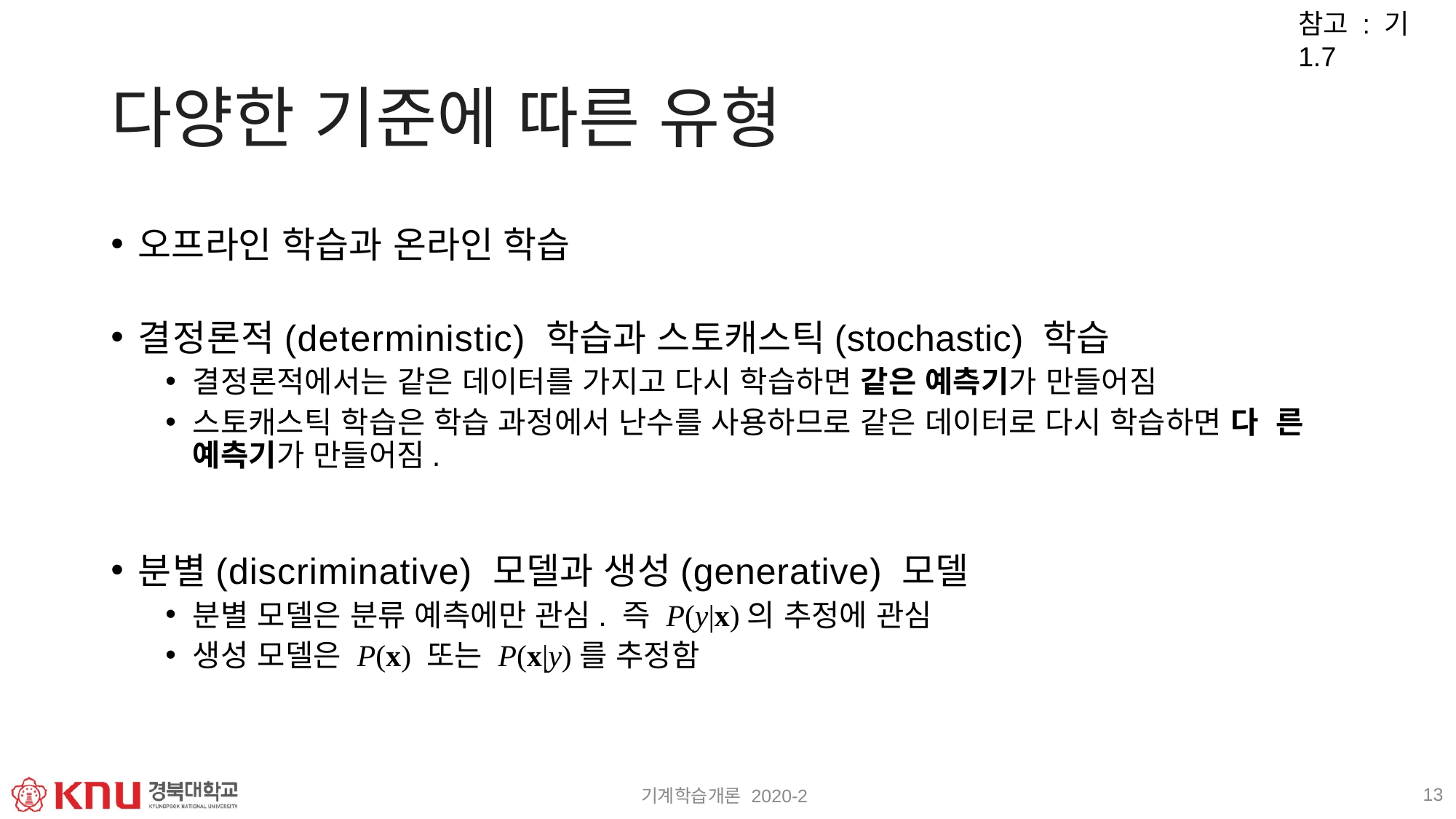

참고 : 기1.7
# 다양한 기준에 따른 유형
오프라인 학습과 온라인 학습

결정론적(deterministic) 학습과 스토캐스틱(stochastic) 학습
결정론적에서는 같은 데이터를 가지고 다시 학습하면 같은 예측기가 만들어짐
스토캐스틱 학습은 학습 과정에서 난수를 사용하므로 같은 데이터로 다시 학습하면 다  른 예측기가 만들어짐.

분별(discriminative) 모델과 생성(generative) 모델
분별 모델은 분류 예측에만 관심. 즉 P(y|x)의 추정에 관심
생성 모델은 P(x) 또는 P(x|y)를 추정함
13
기계학습개론 2020-2